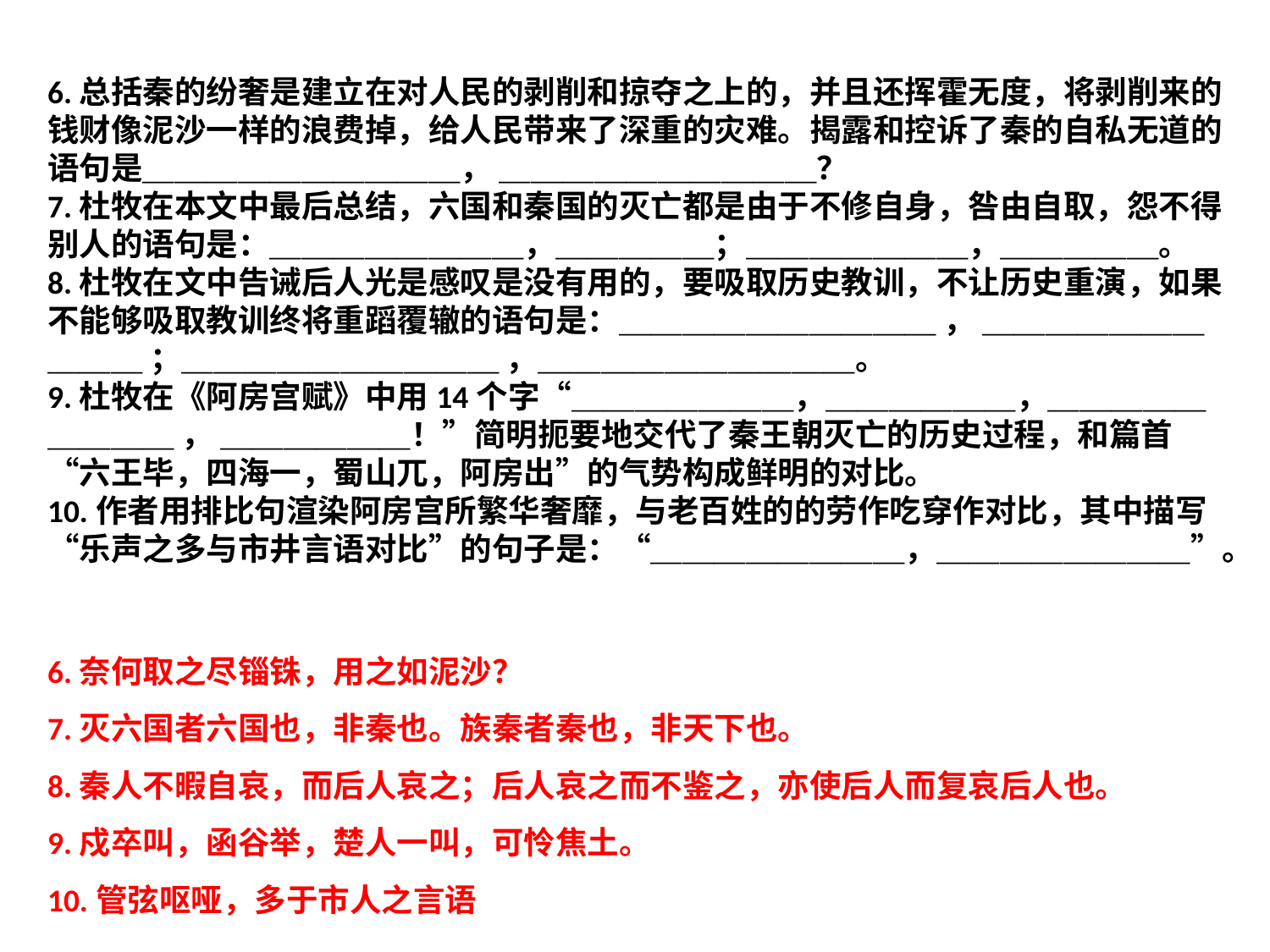

6.总括秦的纷奢是建立在对人民的剥削和掠夺之上的，并且还挥霍无度，将剥削来的钱财像泥沙一样的浪费掉，给人民带来了深重的灾难。揭露和控诉了秦的自私无道的语句是＿＿＿＿＿＿＿＿＿＿， ＿＿＿＿＿＿＿＿＿＿？
7.杜牧在本文中最后总结，六国和秦国的灭亡都是由于不修自身，咎由自取，怨不得别人的语句是：＿＿＿＿＿＿＿＿，＿＿＿＿＿；＿＿＿＿＿＿＿，＿＿＿＿＿。
8.杜牧在文中告诫后人光是感叹是没有用的，要吸取历史教训，不让历史重演，如果不能够吸取教训终将重蹈覆辙的语句是：＿＿＿＿＿＿＿＿＿＿ ， ＿＿＿＿＿＿＿＿＿＿ ；＿＿＿＿＿＿＿＿＿＿ ，＿＿＿＿＿＿＿＿＿＿。
9.杜牧在《阿房宫赋》中用14个字“＿＿＿＿＿＿＿，＿＿＿＿＿＿，＿＿＿＿＿＿＿＿＿ ， ＿＿＿＿＿＿！”简明扼要地交代了秦王朝灭亡的历史过程，和篇首“六王毕，四海一，蜀山兀，阿房出”的气势构成鲜明的对比。
10.作者用排比句渲染阿房宫所繁华奢靡，与老百姓的的劳作吃穿作对比，其中描写“乐声之多与市井言语对比”的句子是：“＿＿＿＿＿＿＿＿，＿＿＿＿＿＿＿＿”。

6.奈何取之尽锱铢，用之如泥沙？
7.灭六国者六国也，非秦也。族秦者秦也，非天下也。
8.秦人不暇自哀，而后人哀之；后人哀之而不鉴之，亦使后人而复哀后人也。
9.戍卒叫，函谷举，楚人一叫，可怜焦土。
10.管弦呕哑，多于市人之言语